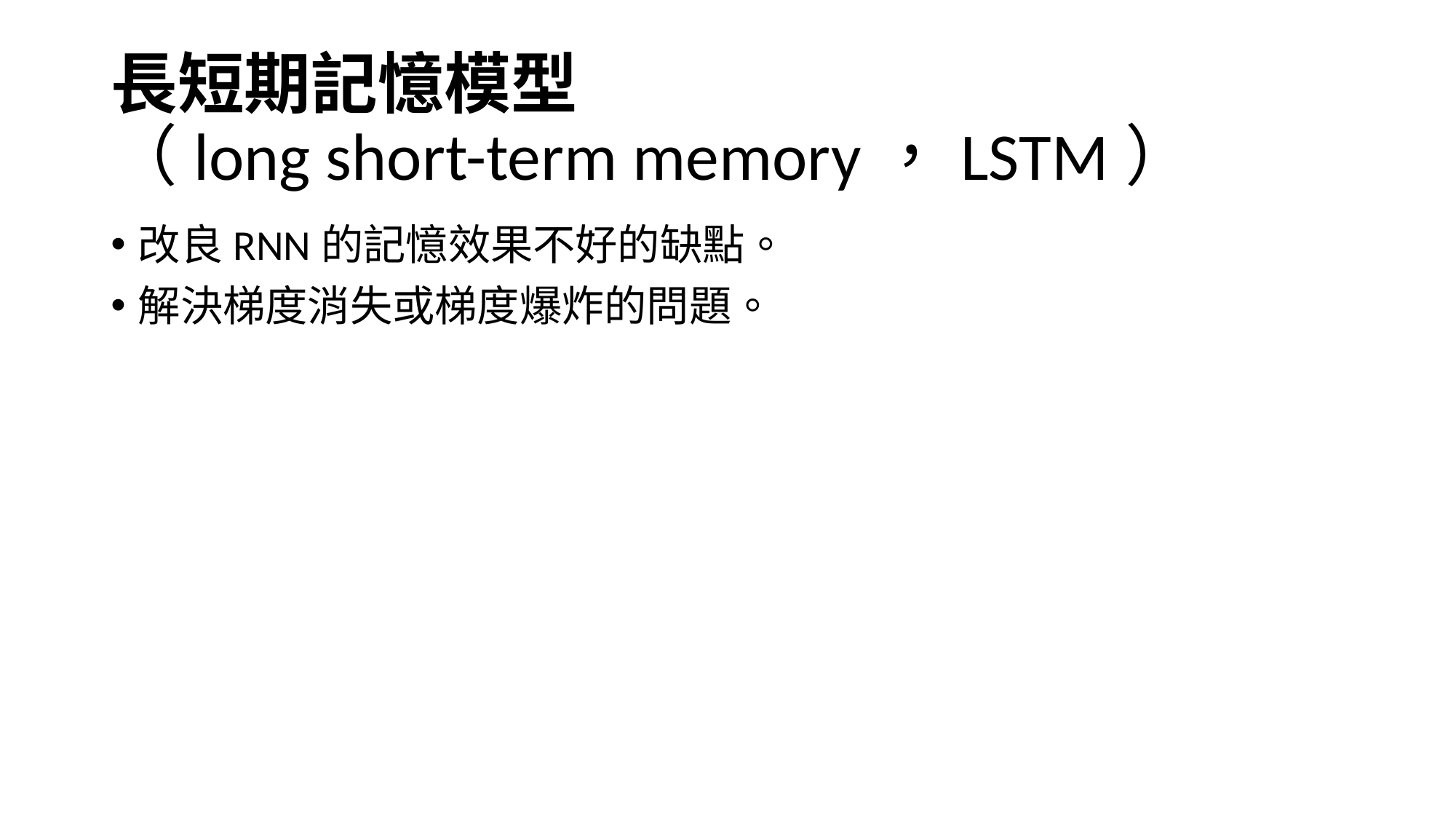

# 長短期記憶模型 （long short-term memory，LSTM）
改良RNN的記憶效果不好的缺點。
解決梯度消失或梯度爆炸的問題。